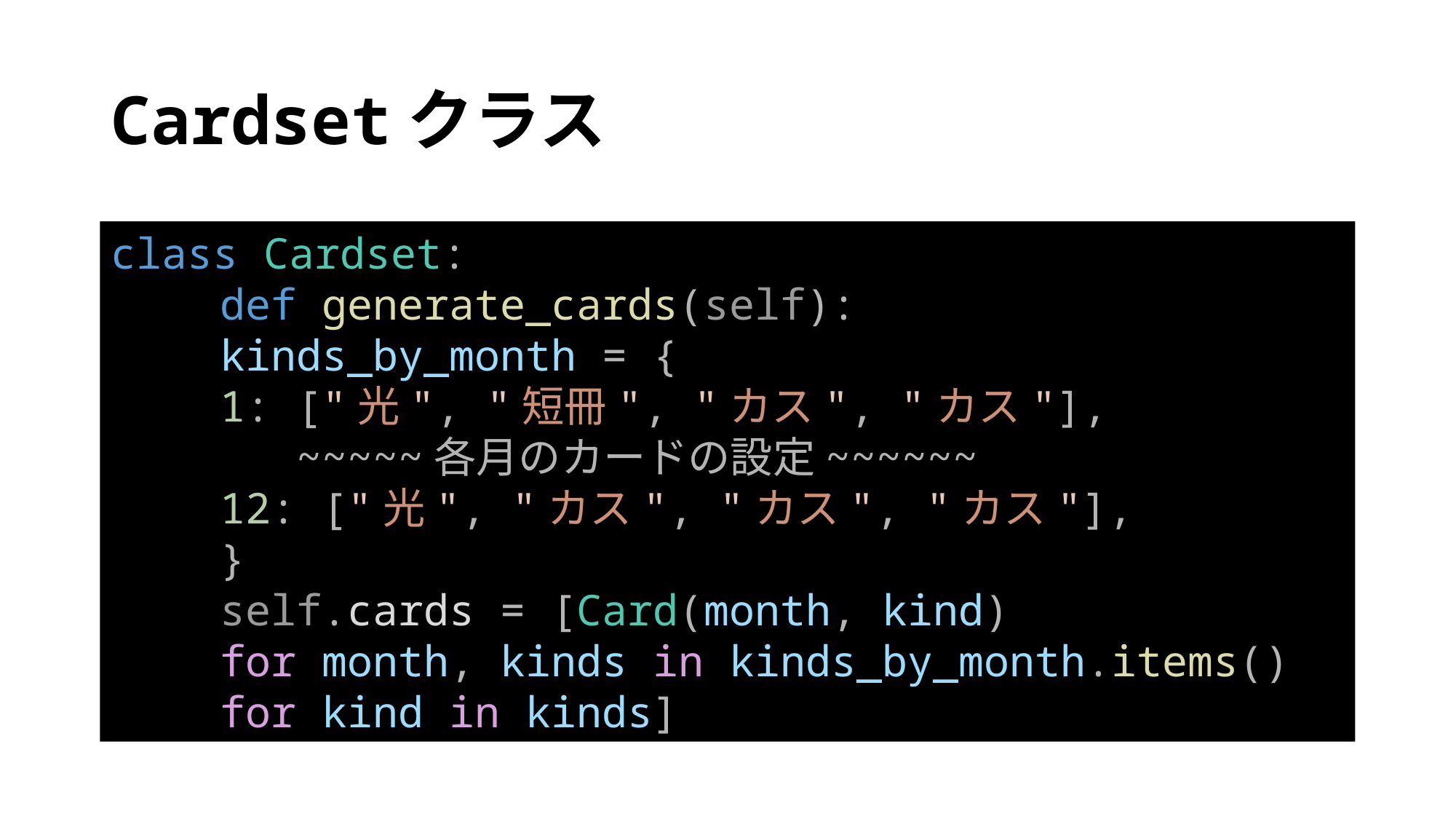

# Cardsetクラス
class Cardset:
	def generate_cards(self):
	kinds_by_month = {
	1: ["光", "短冊", "カス", "カス"],
	   ~~~~~各月のカードの設定~~~~~~
	12: ["光", "カス", "カス", "カス"],
	}
	self.cards = [Card(month, kind)
	for month, kinds in kinds_by_month.items()
	for kind in kinds]